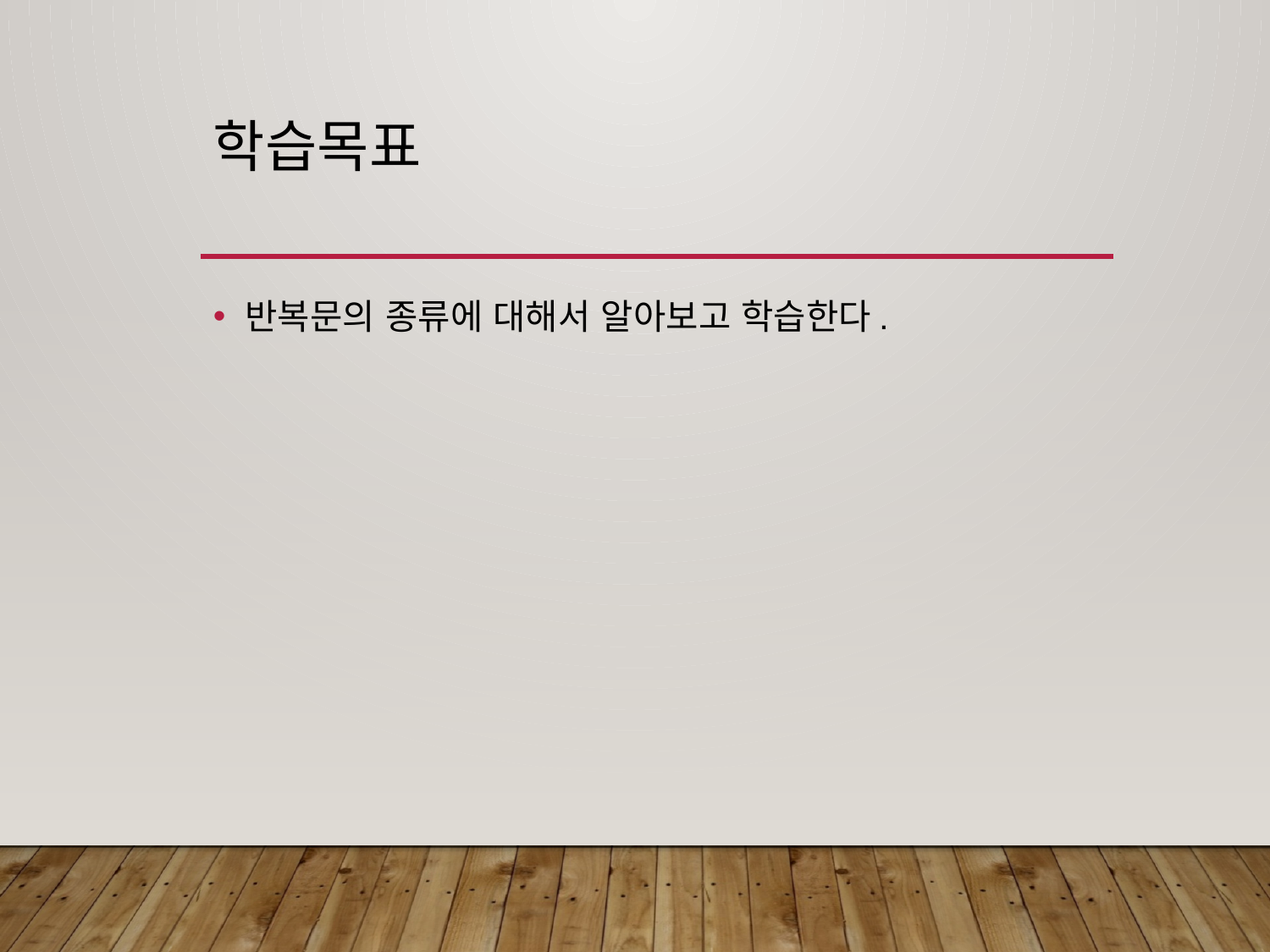

# 학습목표
반복문의 종류에 대해서 알아보고 학습한다.